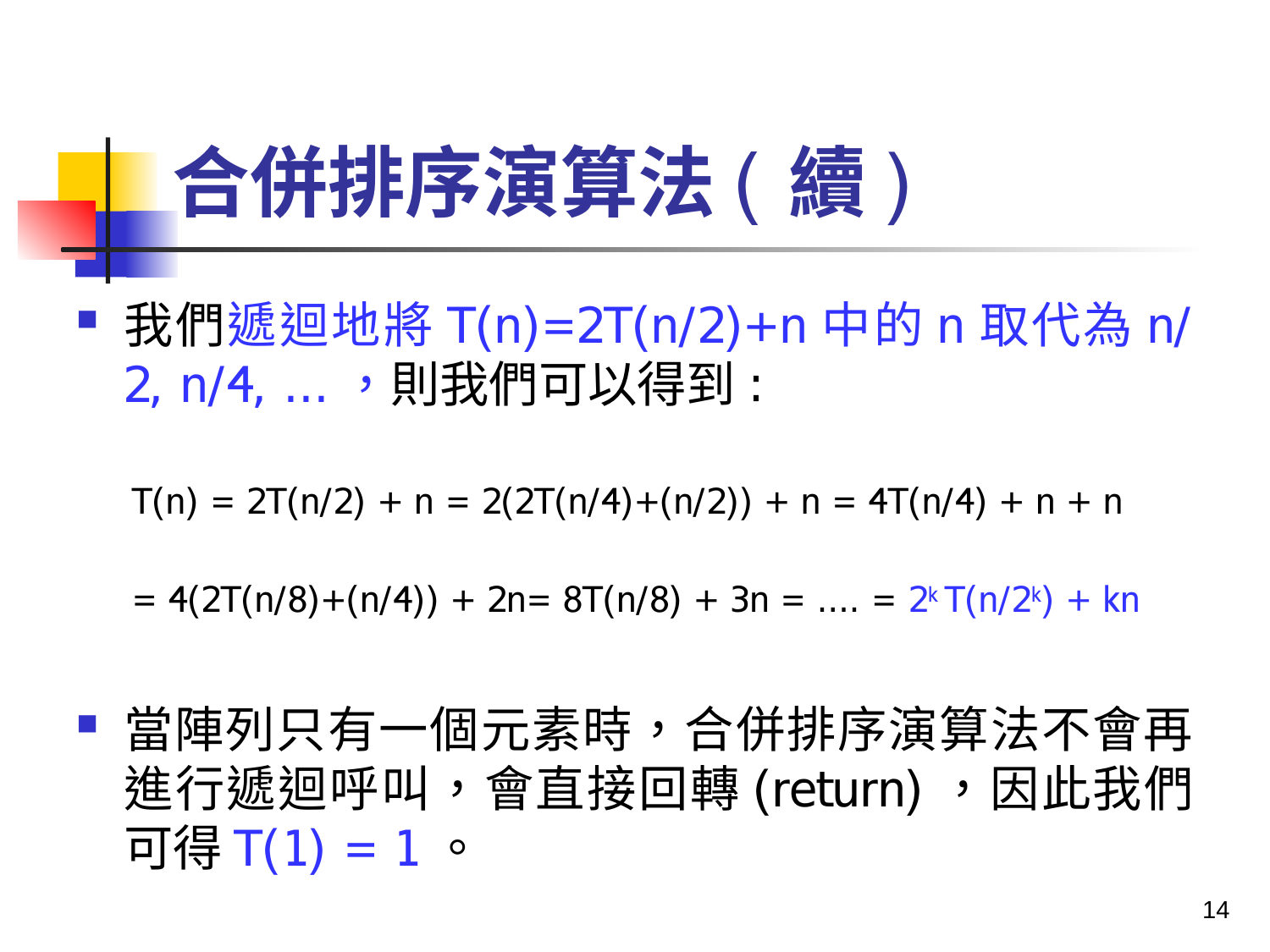

# 合併排序演算法(續)
我們遞迴地將T(n)=2T(n/2)+n中的n取代為n/2, n/4, ...，則我們可以得到:

T(n) = 2T(n/2) + n = 2(2T(n/4)+(n/2)) + n = 4T(n/4) + n + n

= 4(2T(n/8)+(n/4)) + 2n= 8T(n/8) + 3n = .... = 2k T(n/2k) + kn

當陣列只有一個元素時，合併排序演算法不會再進行遞迴呼叫，會直接回轉(return)，因此我們可得T(1) = 1。
14